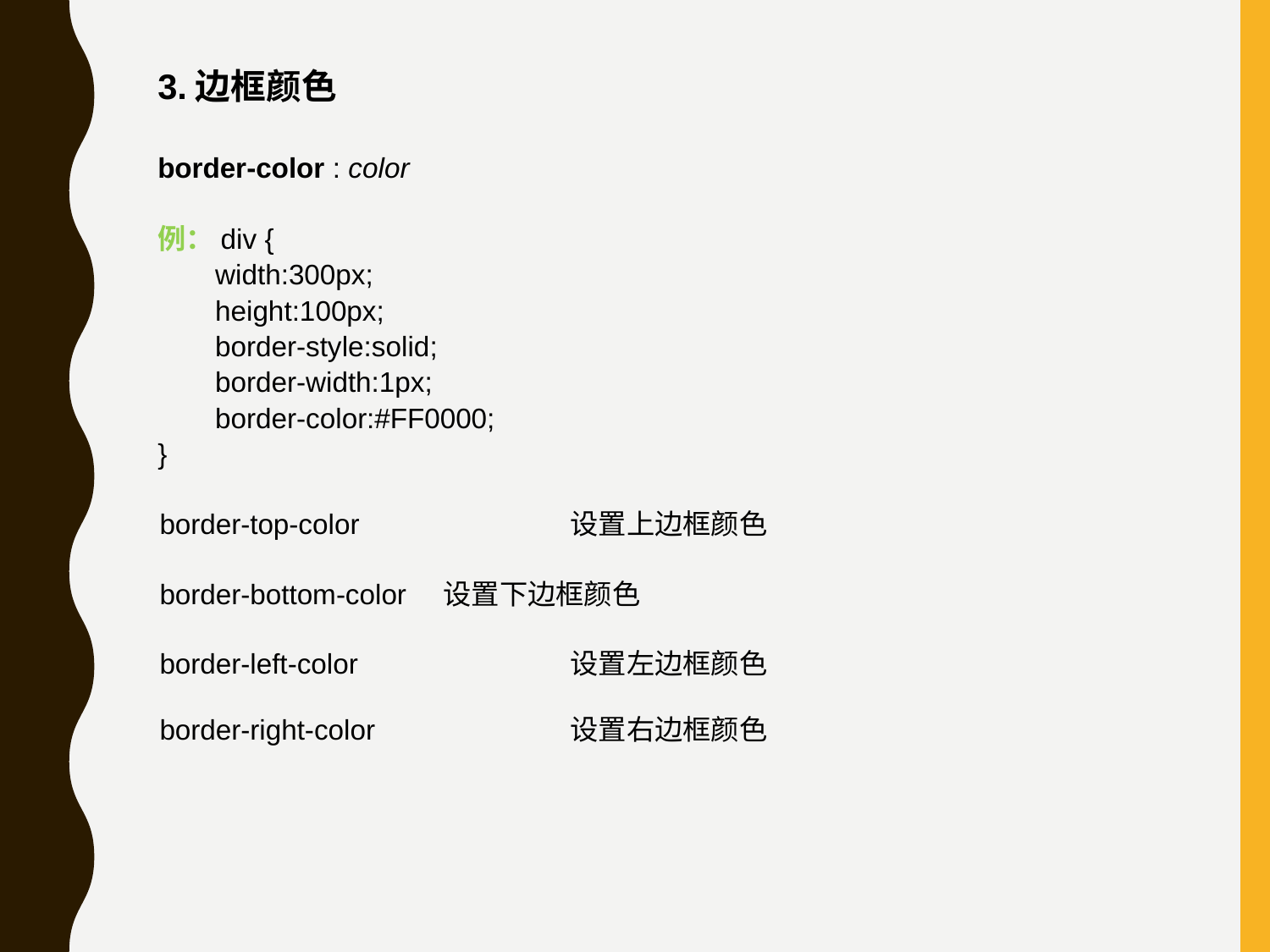

3.边框颜色

border-color : color

例：div {
width:300px;
height:100px;
border-style:solid;
border-width:1px;
border-color:#FF0000;
}

border-top-color 		设置上边框颜色

border-bottom-color 	设置下边框颜色

border-left-color 		设置左边框颜色

border-right-color 		设置右边框颜色